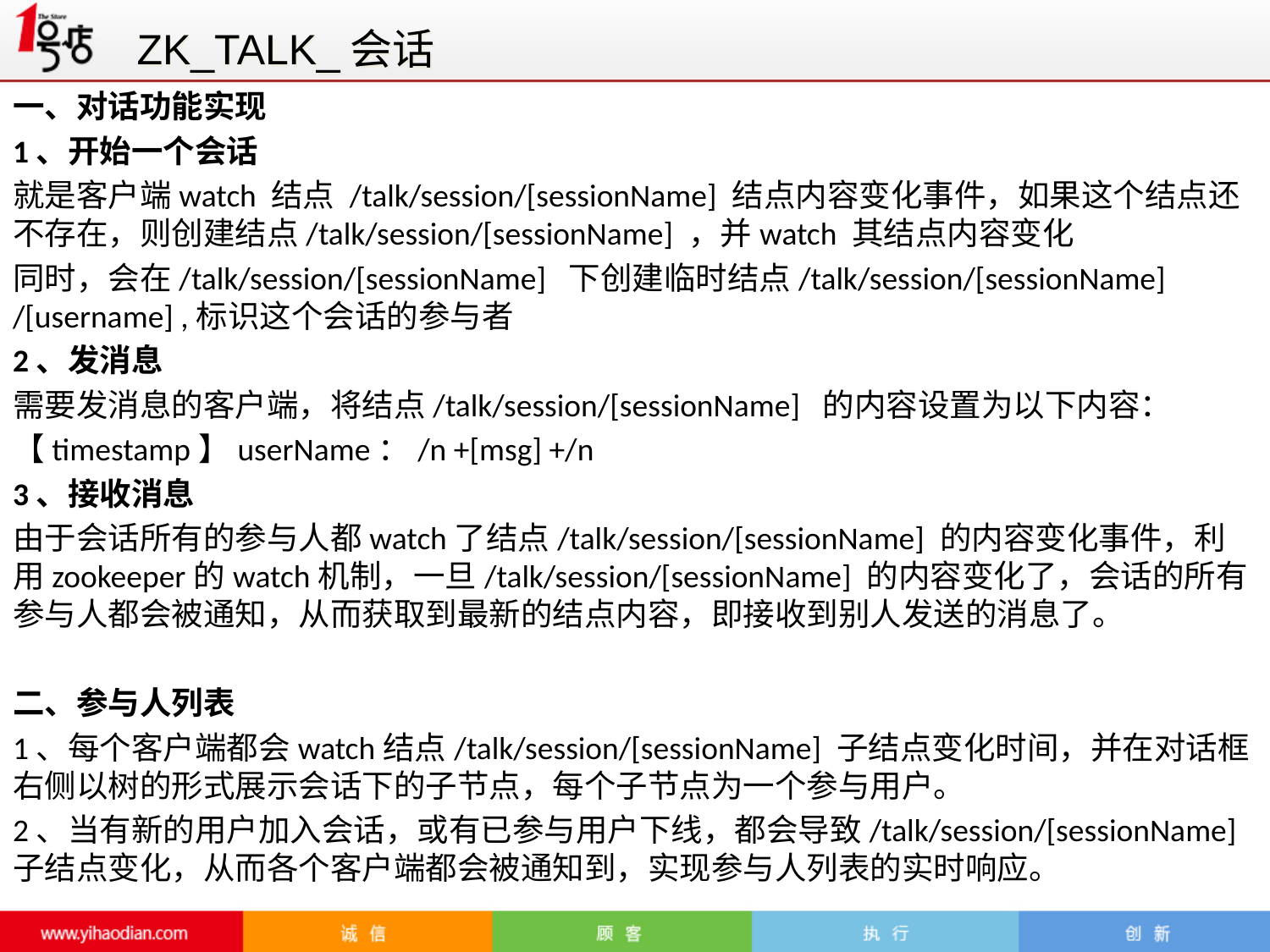

ZK_TALK_会话
一、对话功能实现
1、开始一个会话
就是客户端watch 结点 /talk/session/[sessionName] 结点内容变化事件，如果这个结点还不存在，则创建结点/talk/session/[sessionName] ，并watch 其结点内容变化
同时，会在/talk/session/[sessionName]  下创建临时结点/talk/session/[sessionName] /[username] ,标识这个会话的参与者
2、发消息
需要发消息的客户端，将结点/talk/session/[sessionName]  的内容设置为以下内容：
【timestamp】userName：/n +[msg] +/n
3、接收消息
由于会话所有的参与人都watch了结点/talk/session/[sessionName] 的内容变化事件，利用zookeeper的watch机制，一旦/talk/session/[sessionName] 的内容变化了，会话的所有参与人都会被通知，从而获取到最新的结点内容，即接收到别人发送的消息了。

二、参与人列表
1、每个客户端都会watch结点/talk/session/[sessionName] 子结点变化时间，并在对话框右侧以树的形式展示会话下的子节点，每个子节点为一个参与用户。
2、当有新的用户加入会话，或有已参与用户下线，都会导致/talk/session/[sessionName] 子结点变化，从而各个客户端都会被通知到，实现参与人列表的实时响应。